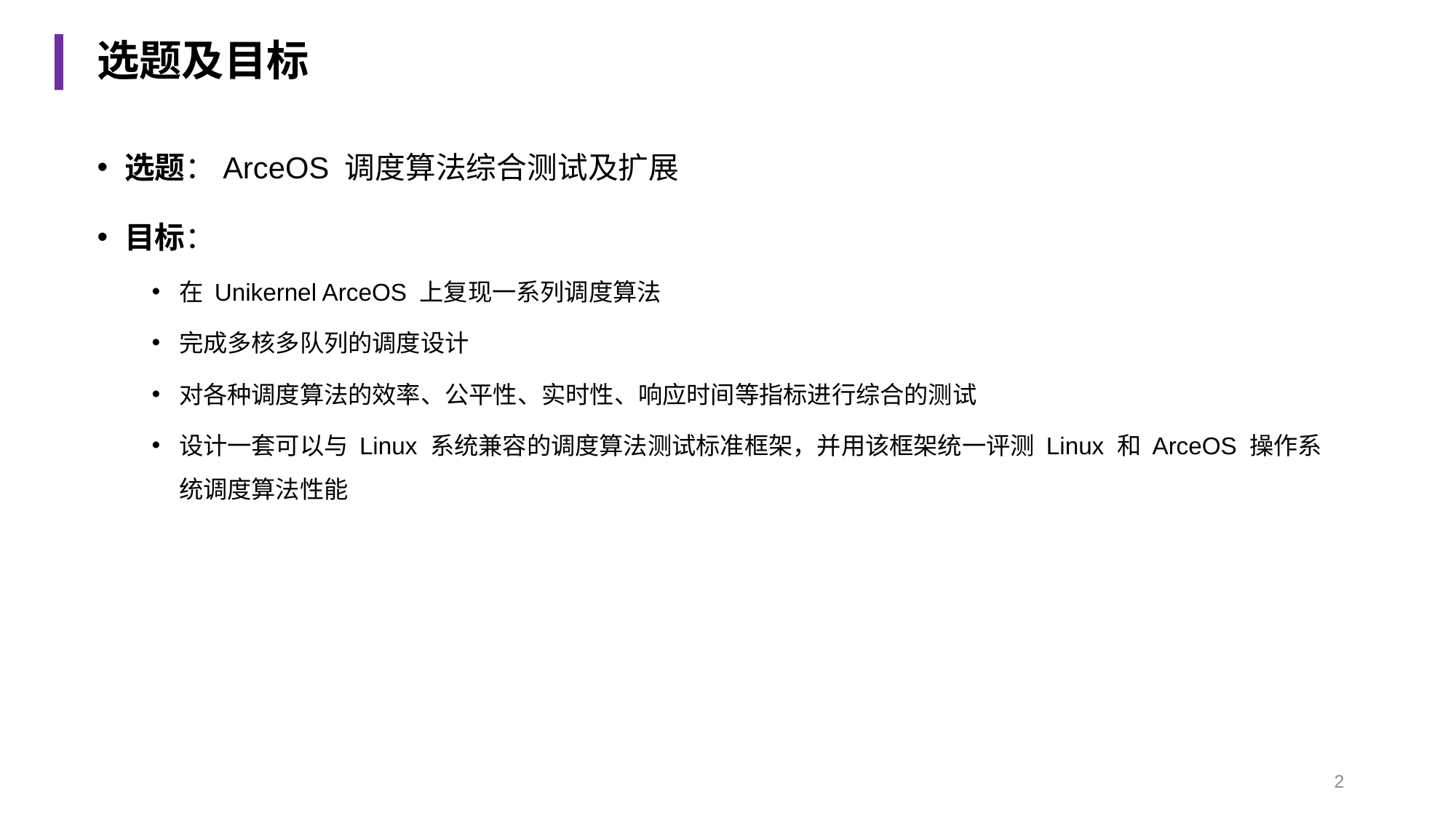

# 选题及目标

选题：ArceOS 调度算法综合测试及扩展
目标：
在 Unikernel ArceOS 上复现一系列调度算法
完成多核多队列的调度设计
对各种调度算法的效率、公平性、实时性、响应时间等指标进行综合的测试
设计一套可以与 Linux 系统兼容的调度算法测试标准框架，并用该框架统一评测 Linux 和 ArceOS 操作系统调度算法性能

2